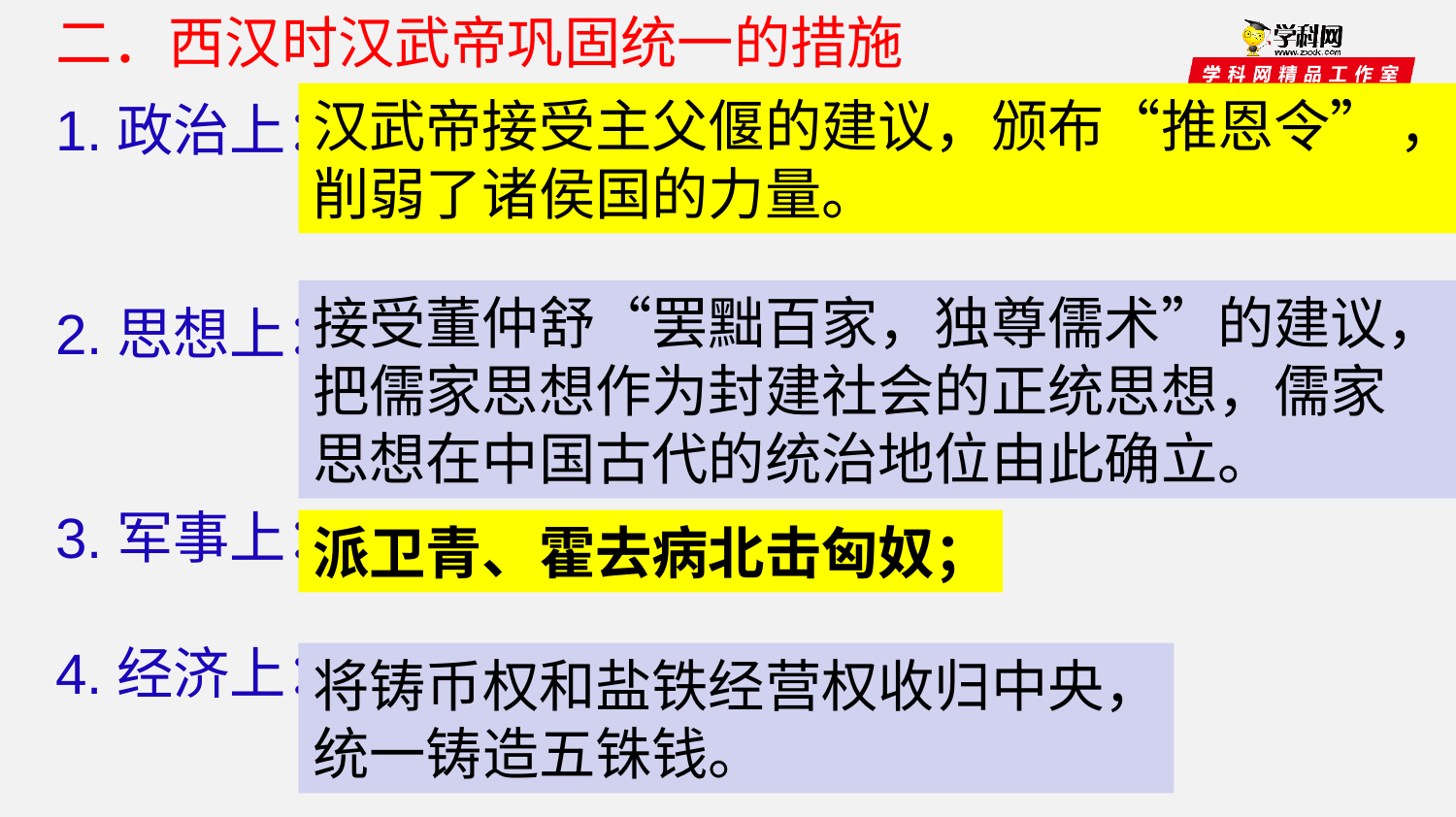

二．西汉时汉武帝巩固统一的措施
汉武帝接受主父偃的建议，颁布“推恩令” ，削弱了诸侯国的力量。
1.政治上：

2.思想上：

3.军事上：

4.经济上：
接受董仲舒“罢黜百家，独尊儒术”的建议，把儒家思想作为封建社会的正统思想，儒家思想在中国古代的统治地位由此确立。
派卫青、霍去病北击匈奴；
将铸币权和盐铁经营权收归中央，
统一铸造五铢钱。